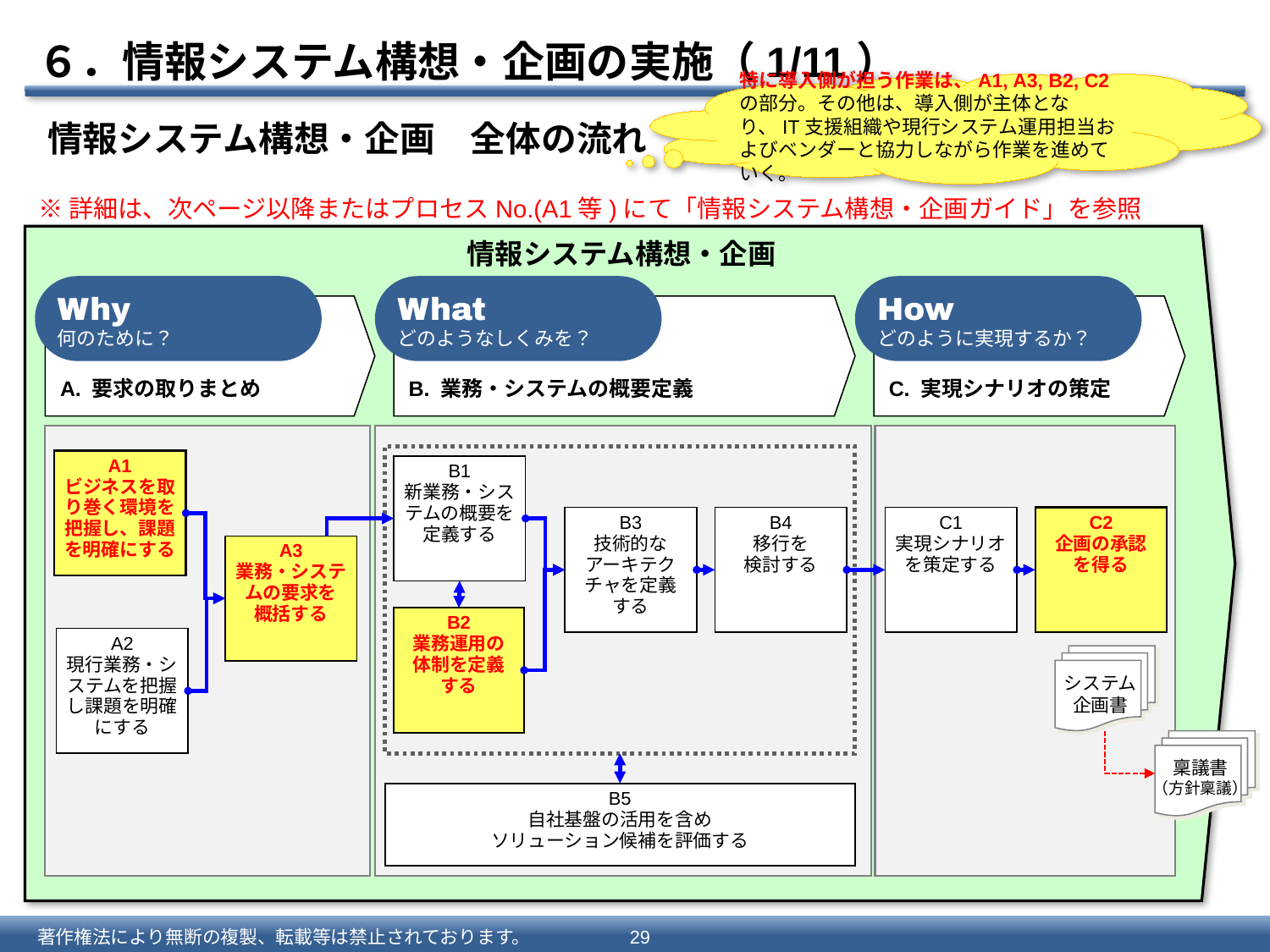

# ６．情報システム構想・企画の実施（1/11）
特に導入側が担う作業は、A1, A3, B2, C2の部分。その他は、導入側が主体となり、IT支援組織や現行システム運用担当およびベンダーと協力しながら作業を進めていく。
情報システム構想・企画　全体の流れ
※詳細は、次ページ以降またはプロセスNo.(A1等)にて「情報システム構想・企画ガイド」を参照
情報システム構想・企画
What
どのようなしくみを？
How
どのように実現するか？
Why
何のために？
B. 業務・システムの概要定義
C. 実現シナリオの策定
A. 要求の取りまとめ

A1
ビジネスを取り巻く環境を把握し、課題を明確にする
B1
新業務・システムの概要を定義する
B3
技術的な
アーキテクチャを定義
する
B4
移行を
検討する
C1
実現シナリオ
を策定する
C2
企画の承認
を得る
A3
業務・システムの要求を
概括する
B2
業務運用の
体制を定義
する
A2
現行業務・システムを把握し課題を明確にする
システム
企画書
稟議書
（方針稟議）
B5
自社基盤の活用を含め
ソリューション候補を評価する